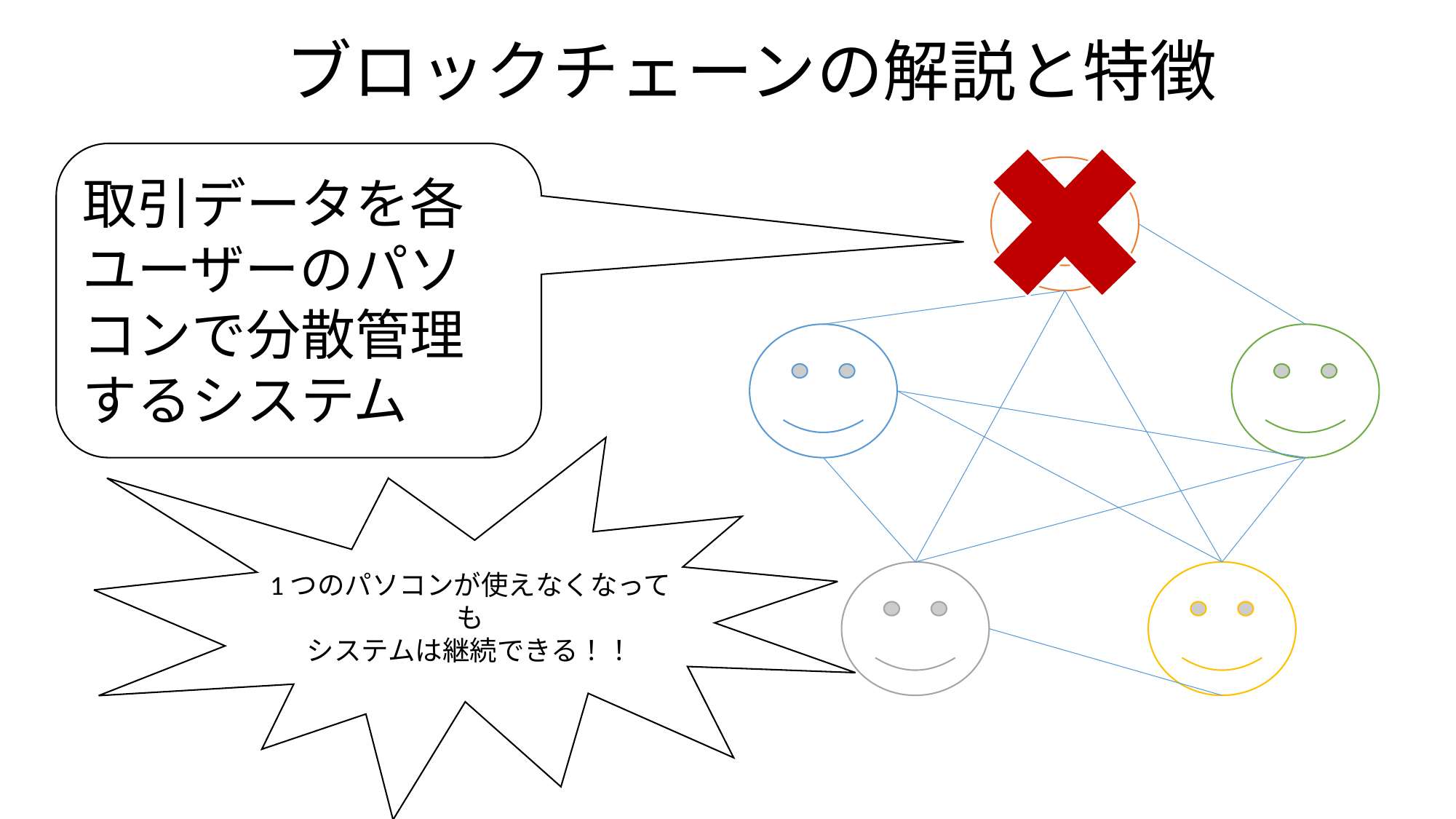

# ブロックチェーンの解説と特徴

取引データを各
ユーザーのパソコンで分散管理するシステム

1つのパソコンが使えなくなっても
システムは継続できる！！